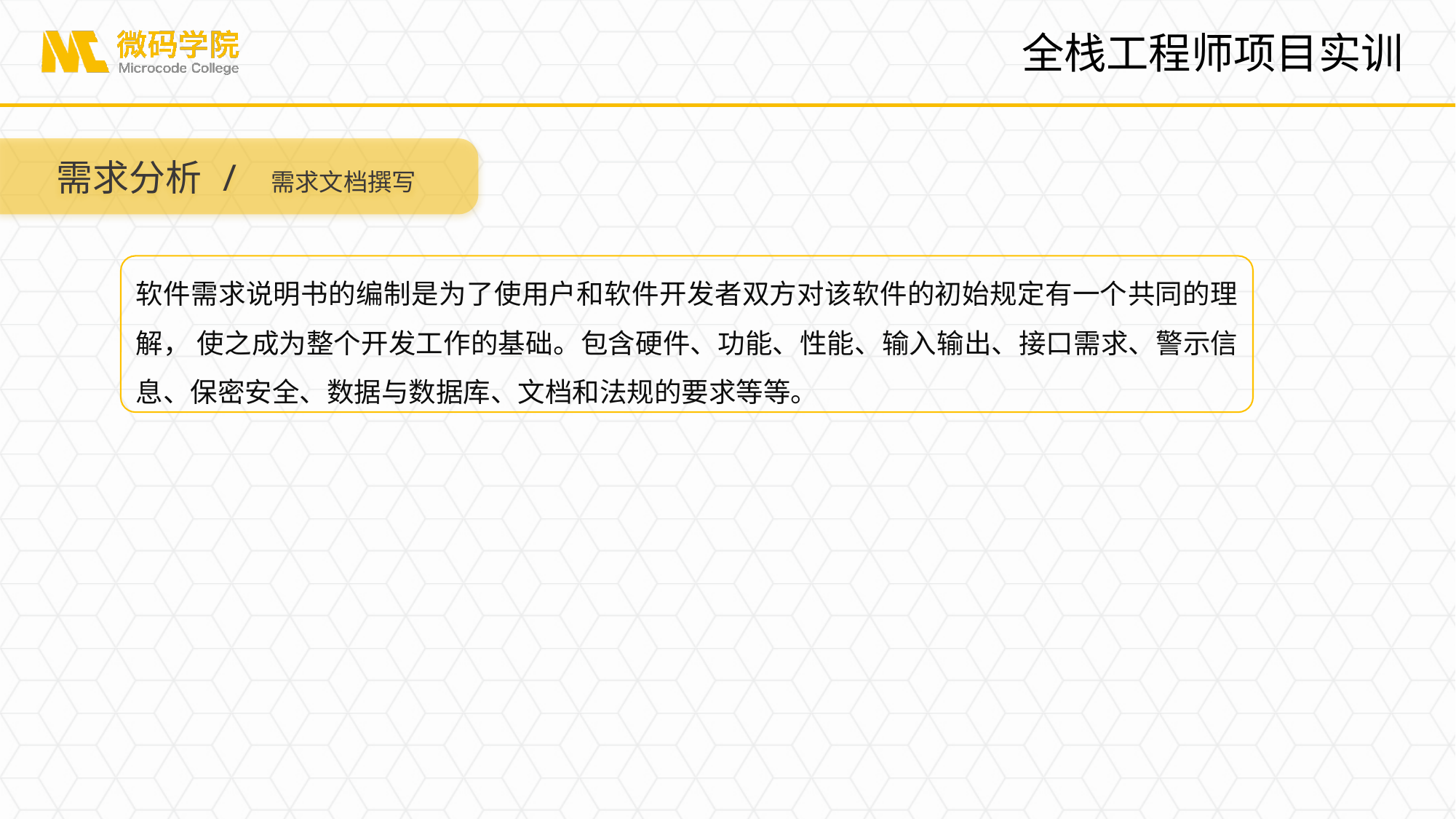

需求分析 / 需求文档撰写
软件需求说明书的编制是为了使用户和软件开发者双方对该软件的初始规定有一个共同的理解， 使之成为整个开发工作的基础。包含硬件、功能、性能、输入输出、接口需求、警示信息、保密安全、数据与数据库、文档和法规的要求等等。